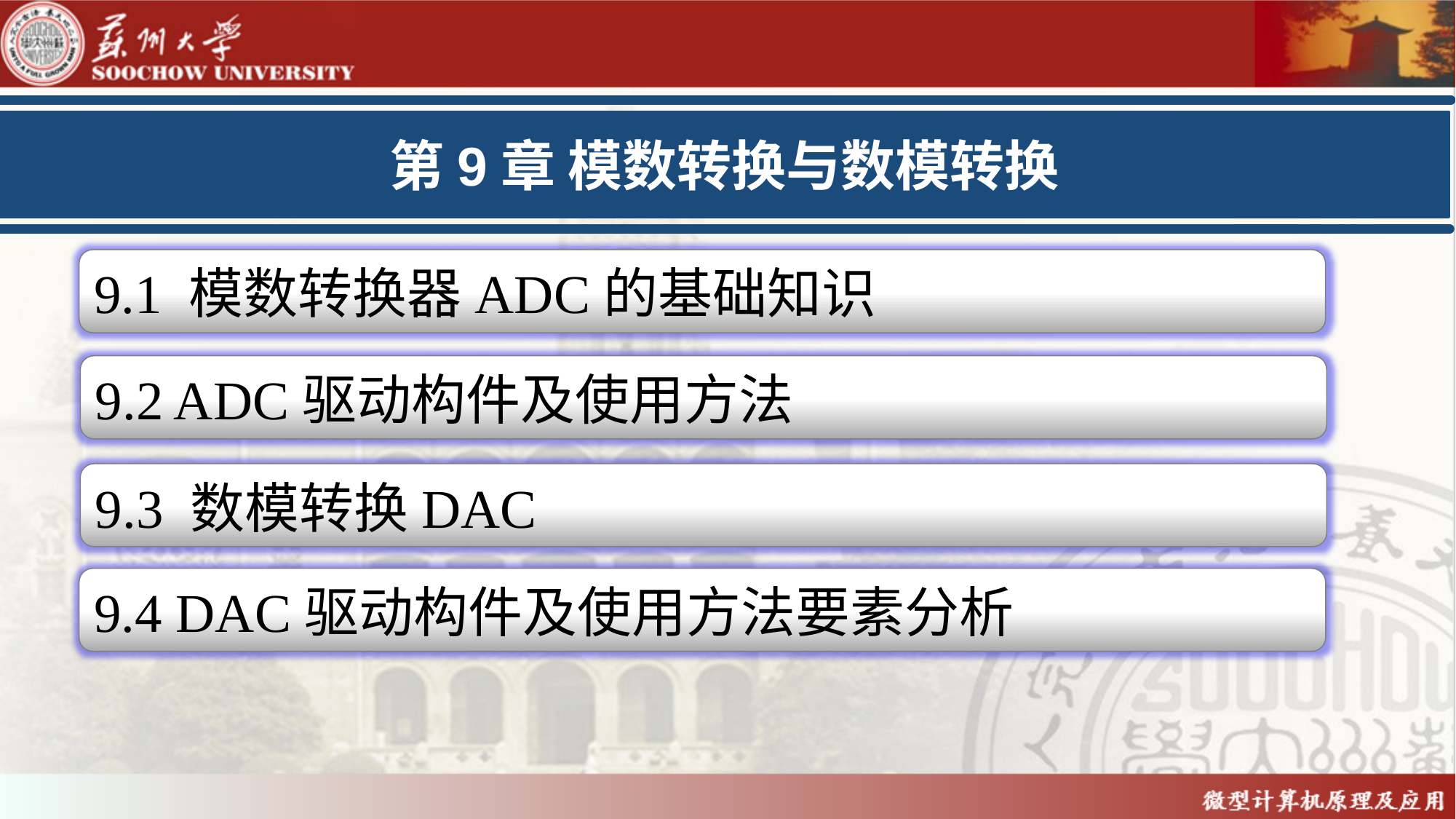

第9章 模数转换与数模转换
9.1 模数转换器ADC的基础知识
9.2 ADC驱动构件及使用方法
9.3 数模转换DAC
9.4 DAC驱动构件及使用方法要素分析